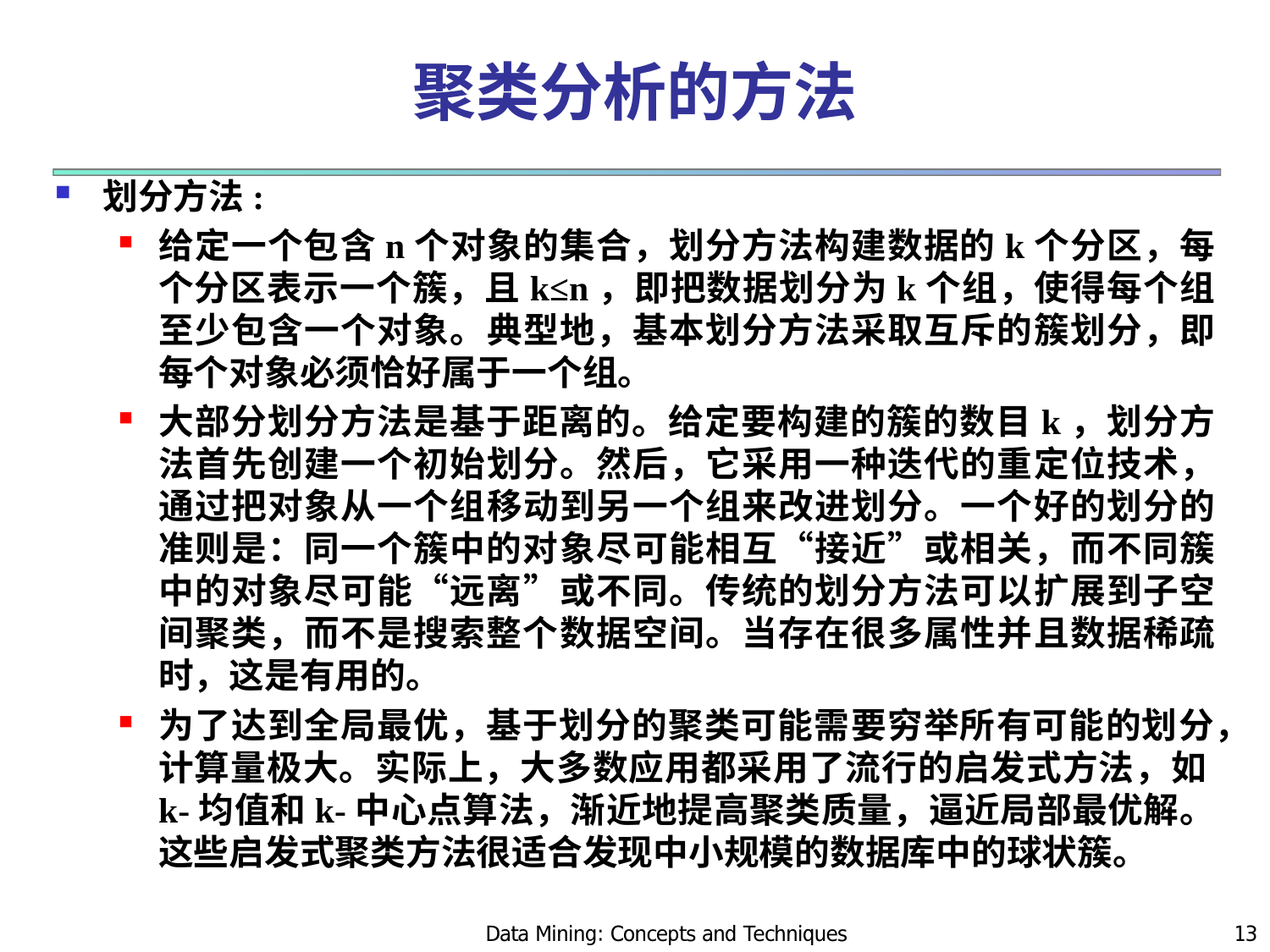

# 聚类分析的方法
划分方法:
给定一个包含n个对象的集合，划分方法构建数据的k个分区，每个分区表示一个簇，且k≤n，即把数据划分为k个组，使得每个组至少包含一个对象。典型地，基本划分方法采取互斥的簇划分，即每个对象必须恰好属于一个组。
大部分划分方法是基于距离的。给定要构建的簇的数目k，划分方法首先创建一个初始划分。然后，它采用一种迭代的重定位技术，通过把对象从一个组移动到另一个组来改进划分。一个好的划分的准则是：同一个簇中的对象尽可能相互“接近”或相关，而不同簇中的对象尽可能“远离”或不同。传统的划分方法可以扩展到子空间聚类，而不是搜索整个数据空间。当存在很多属性并且数据稀疏时，这是有用的。
为了达到全局最优，基于划分的聚类可能需要穷举所有可能的划分，计算量极大。实际上，大多数应用都采用了流行的启发式方法，如k-均值和k-中心点算法，渐近地提高聚类质量，逼近局部最优解。这些启发式聚类方法很适合发现中小规模的数据库中的球状簇。

Data Mining: Concepts and Techniques
13
13